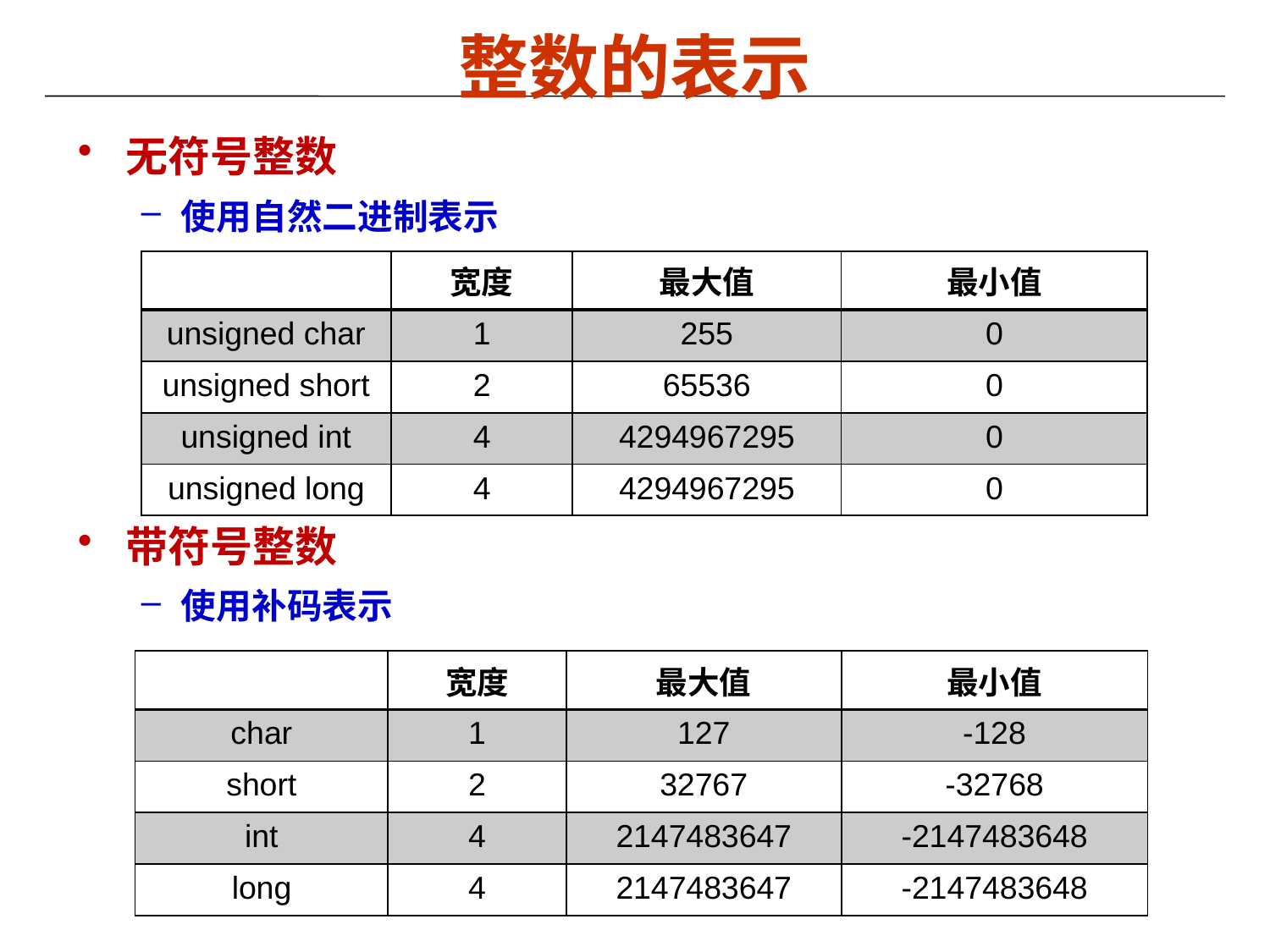

# 整数的表示
无符号整数
使用自然二进制表示

带符号整数
使用补码表示
|  | 宽度 | 最大值 | 最小值 |
| --- | --- | --- | --- |
| unsigned char | 1 | 255 | 0 |
| unsigned short | 2 | 65536 | 0 |
| unsigned int | 4 | 4294967295 | 0 |
| unsigned long | 4 | 4294967295 | 0 |
|  | 宽度 | 最大值 | 最小值 |
| --- | --- | --- | --- |
| char | 1 | 127 | -128 |
| short | 2 | 32767 | -32768 |
| int | 4 | 2147483647 | -2147483648 |
| long | 4 | 2147483647 | -2147483648 |